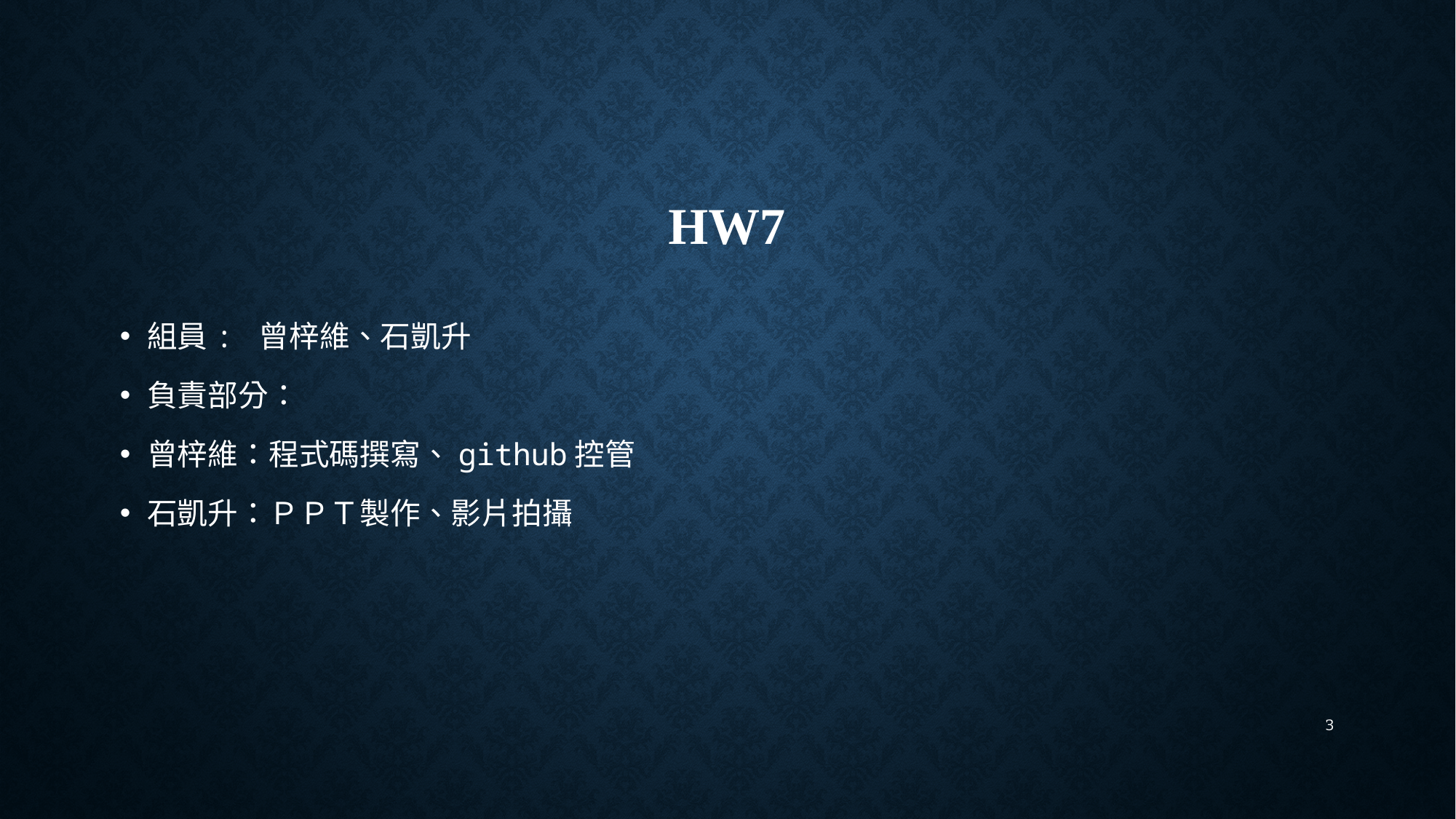

# HW7
組員: 曾梓維、石凱升
負責部分：
曾梓維：程式碼撰寫、github控管
石凱升：ＰＰＴ製作、影片拍攝
3